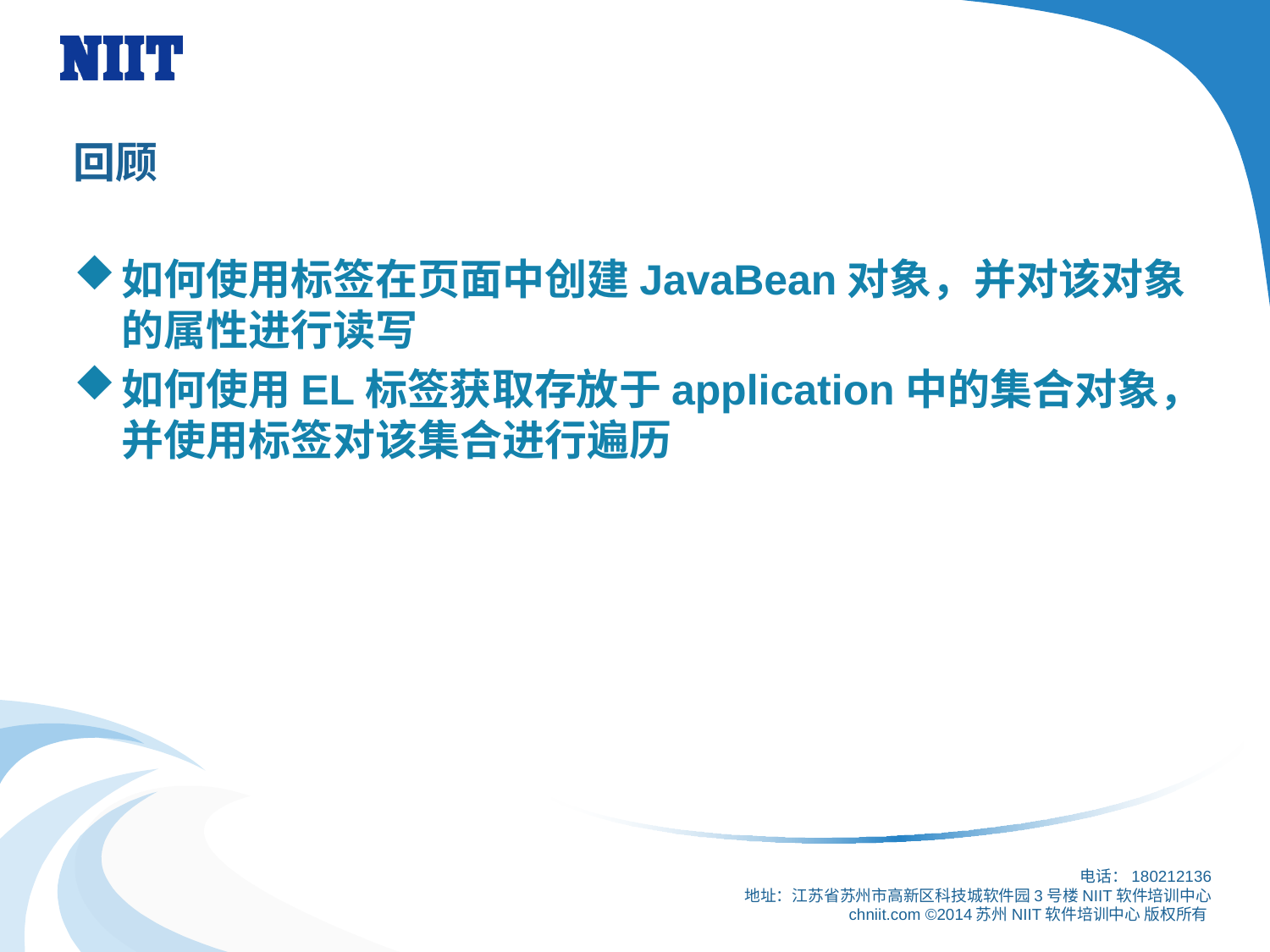

# 回顾
如何使用标签在页面中创建JavaBean对象，并对该对象的属性进行读写
如何使用EL标签获取存放于application中的集合对象，并使用标签对该集合进行遍历